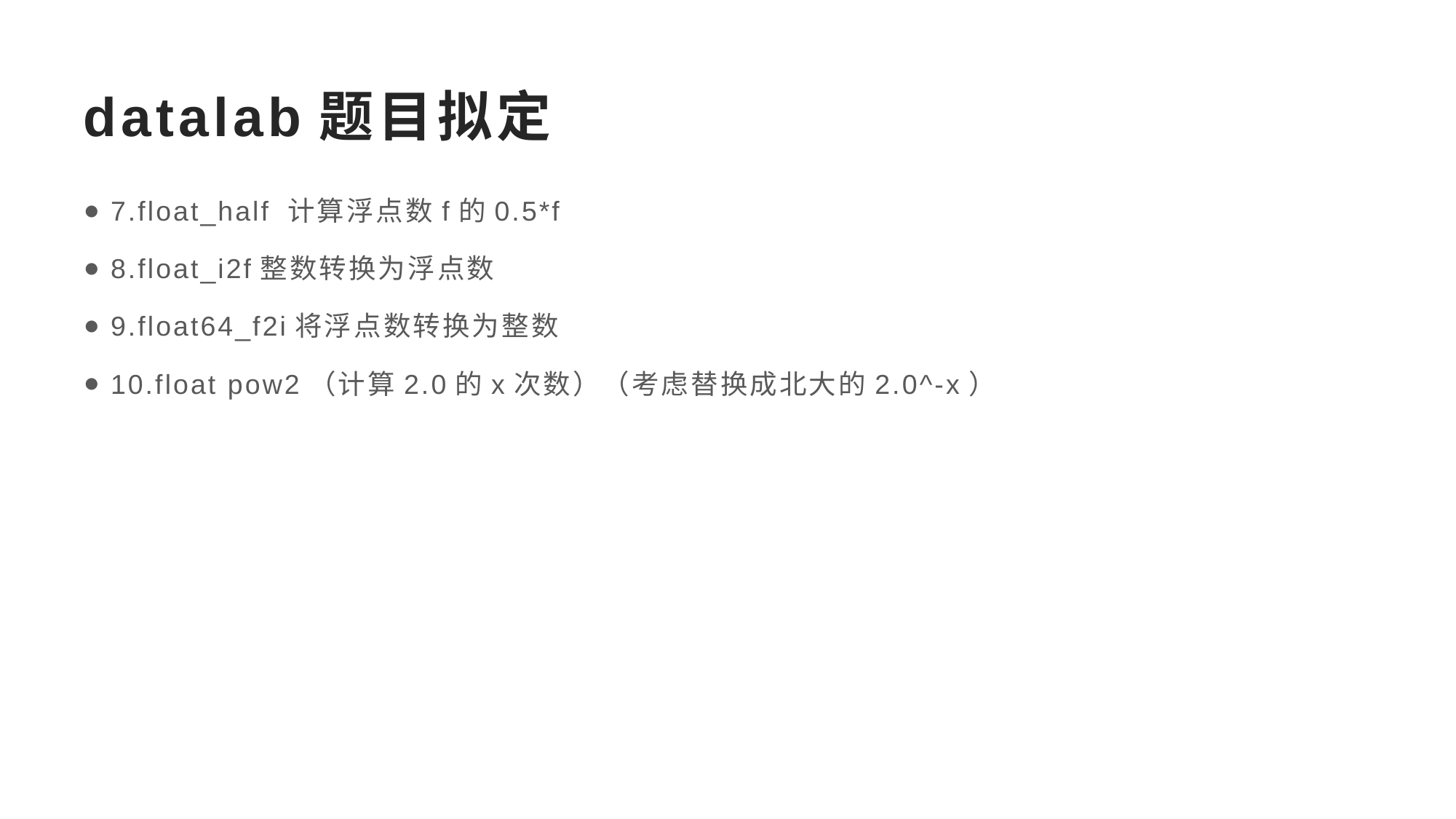

# datalab题目拟定
7.float_half 计算浮点数f的0.5*f
8.float_i2f整数转换为浮点数
9.float64_f2i将浮点数转换为整数
10.float pow2（计算2.0的x次数）（考虑替换成北大的2.0^-x）